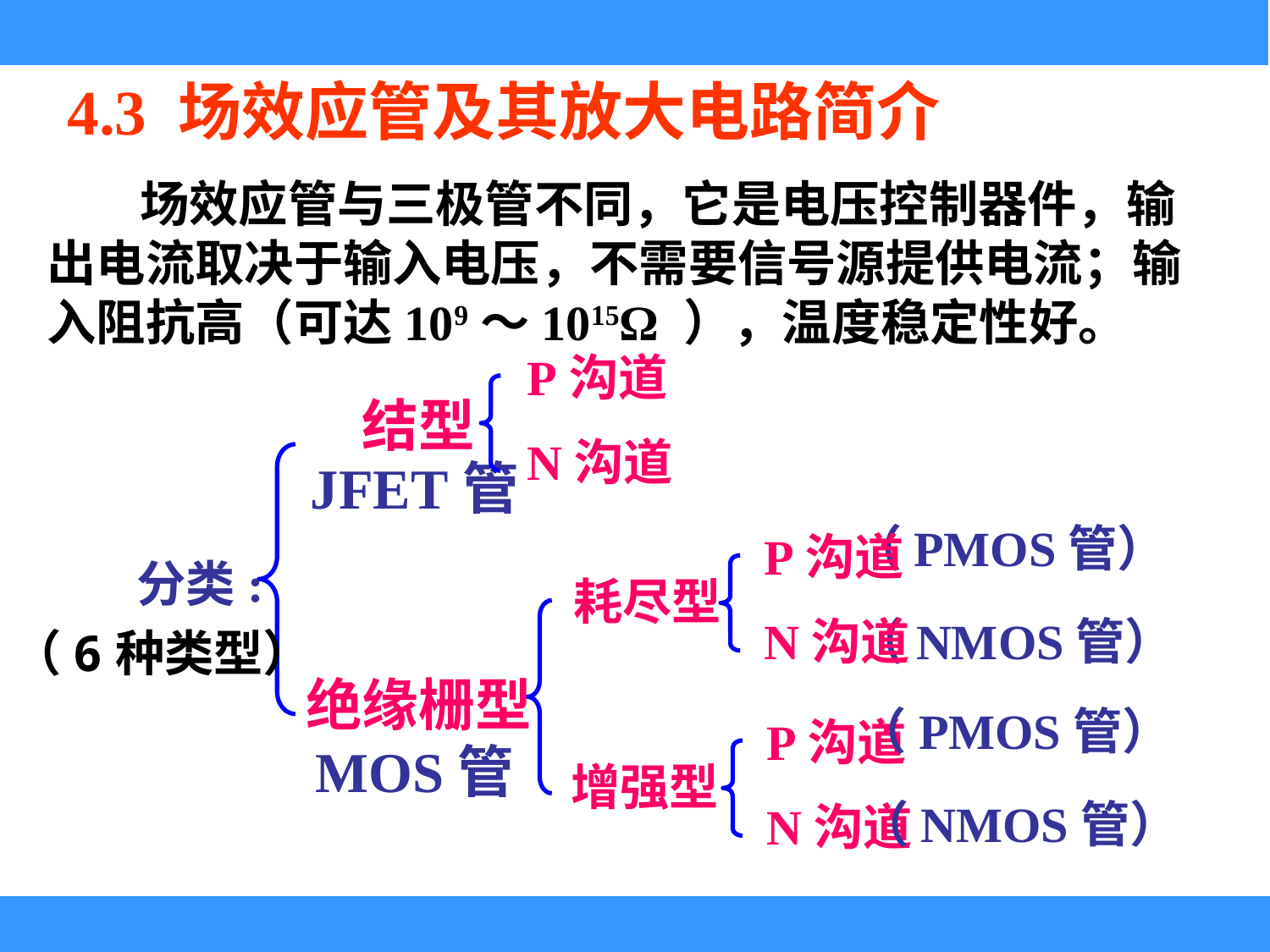

4.3 场效应管及其放大电路简介
场效应管与三极管不同，它是电压控制器件，输出电流取决于输入电压，不需要信号源提供电流；输入阻抗高（可达109～1015Ω ），温度稳定性好。
P沟道
N沟道

   结型
JFET管

（PMOS管）
P沟道

（NMOS管）
N沟道
分类:
（6种类型）
耗尽型

绝缘栅型
MOS管
（PMOS管）
P沟道

（NMOS管）
N沟道
增强型